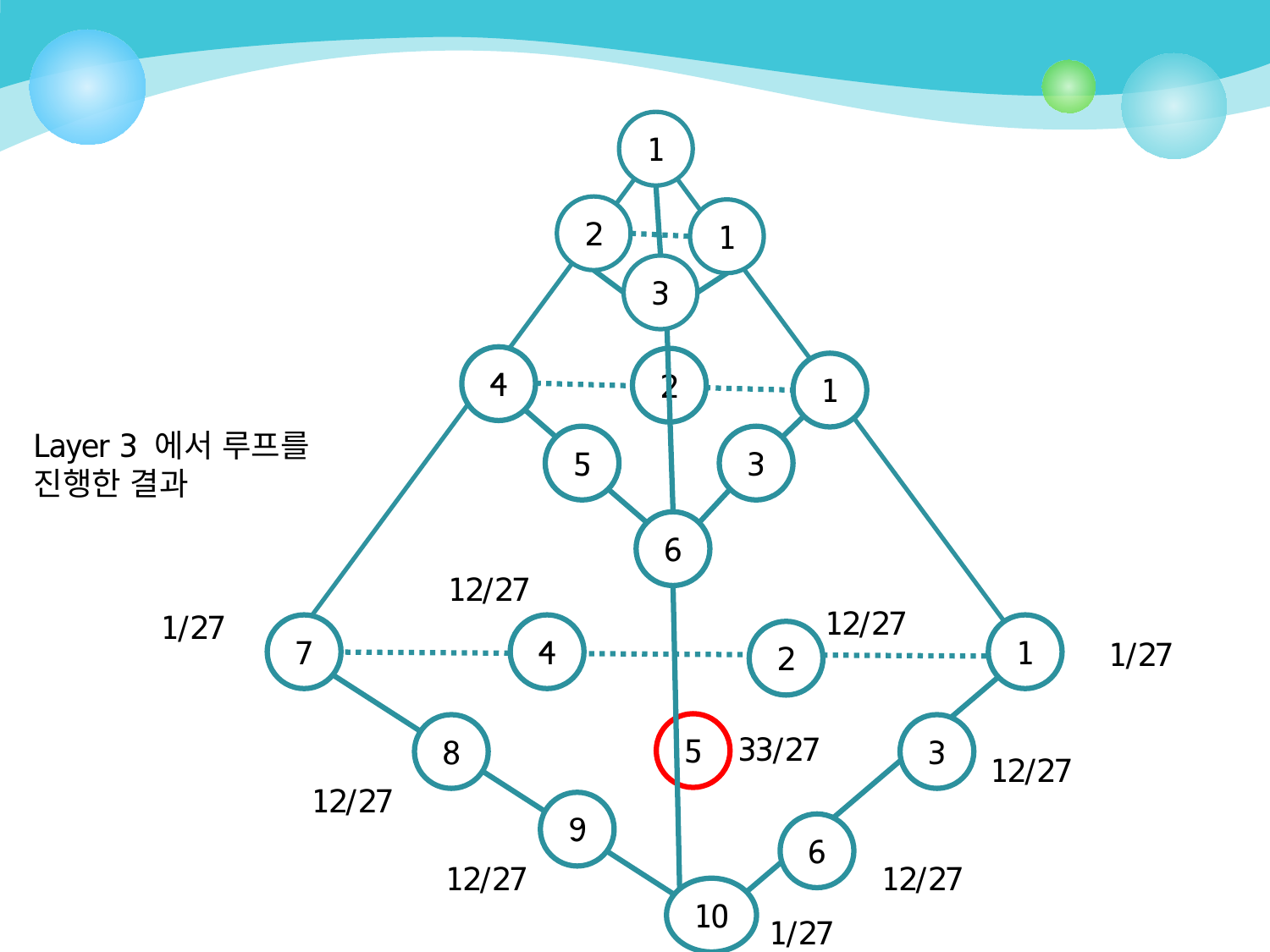

1

2
마음의 눈으로 보면 예쁜 삼각뿔이 보입니다.
1
3
4
2
1
Layer 3 에서 루프를
진행한 결과
5
3
6
12/27
12/27
1/27
7
4
1
2
1/27

5
8
3
33/27
12/27
12/27
9
6
12/27
12/27
10
1/27